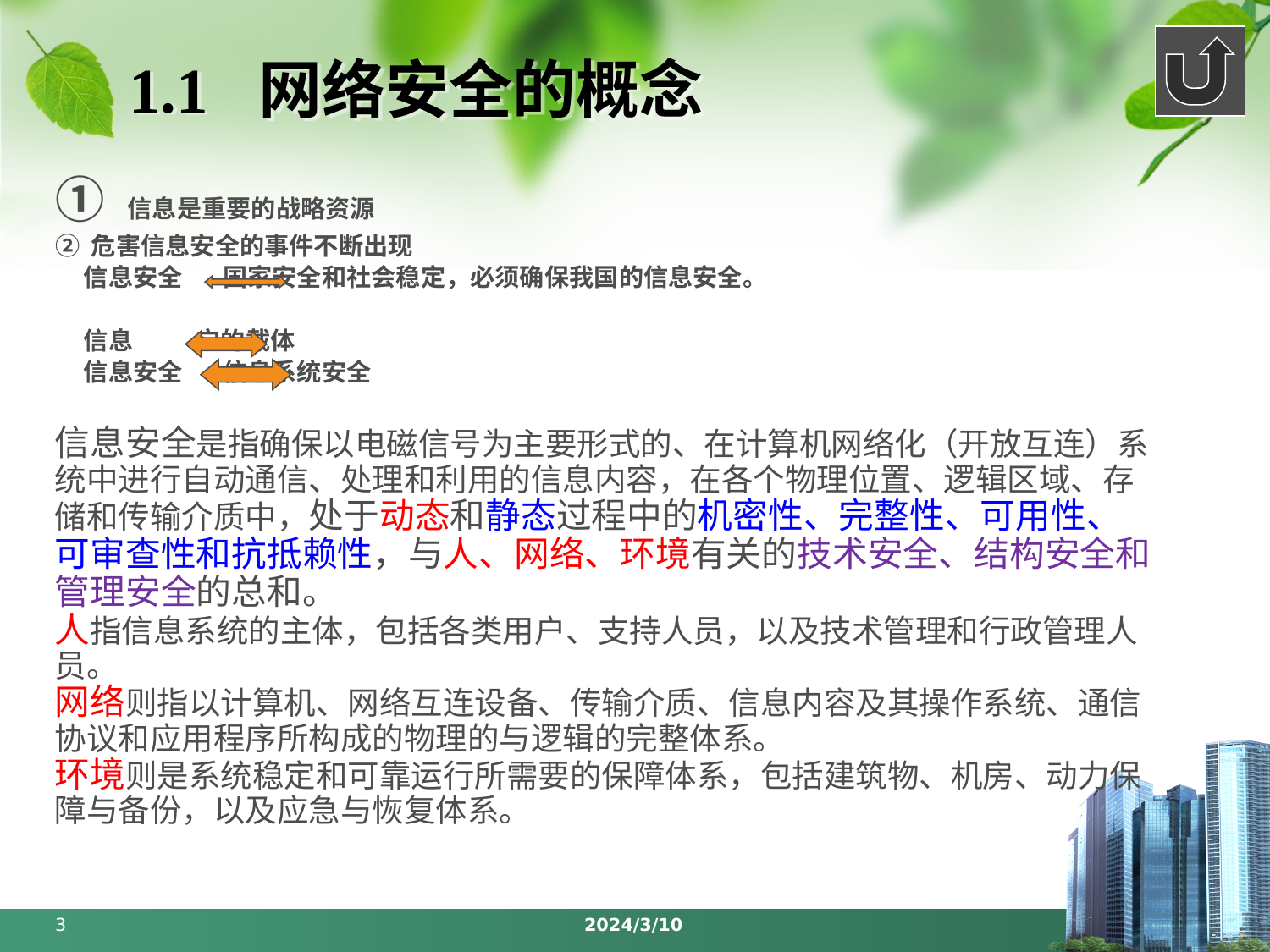

# 1.1  网络安全的概念
① 信息是重要的战略资源
② 危害信息安全的事件不断出现
    信息安全       国家安全和社会稳定，必须确保我国的信息安全。

    信息           它的载体
    信息安全       信息系统安全

信息安全是指确保以电磁信号为主要形式的、在计算机网络化（开放互连）系统中进行自动通信、处理和利用的信息内容，在各个物理位置、逻辑区域、存储和传输介质中，处于动态和静态过程中的机密性、完整性、可用性、可审查性和抗抵赖性，与人、网络、环境有关的技术安全、结构安全和管理安全的总和。
人指信息系统的主体，包括各类用户、支持人员，以及技术管理和行政管理人员。
网络则指以计算机、网络互连设备、传输介质、信息内容及其操作系统、通信协议和应用程序所构成的物理的与逻辑的完整体系。
环境则是系统稳定和可靠运行所需要的保障体系，包括建筑物、机房、动力保障与备份，以及应急与恢复体系。
3
2024/3/10